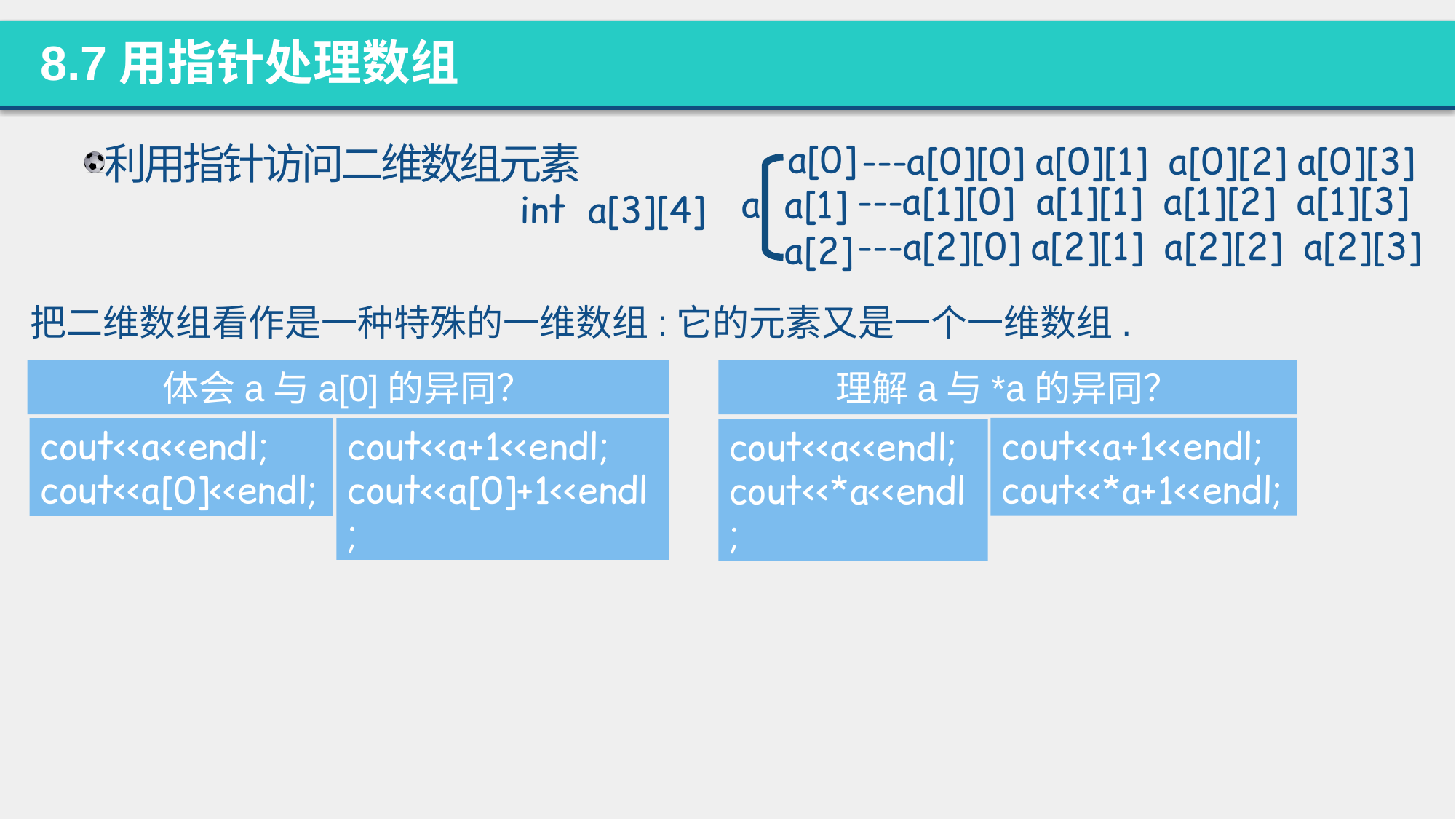

8.7用指针处理数组
a[0]

	a
---a[0][0] a[0][1]  a[0][2] a[0][3]

---a[1][0]  a[1][1]  a[1][2]  a[1][3]
a[1]
---a[2][0] a[2][1]  a[2][2]  a[2][3]
a[2]
利用指针访问二维数组元素
 int  a[3][4]
把二维数组看作是一种特殊的一维数组:它的元素又是一个一维数组.
理解a与*a的异同？
体会a与a[0]的异同？
cout<<a+1<<endl;
cout<<*a+1<<endl;
cout<<a<<endl;
cout<<a[0]<<endl;
cout<<a+1<<endl;
cout<<a[0]+1<<endl;
cout<<a<<endl;
cout<<*a<<endl;